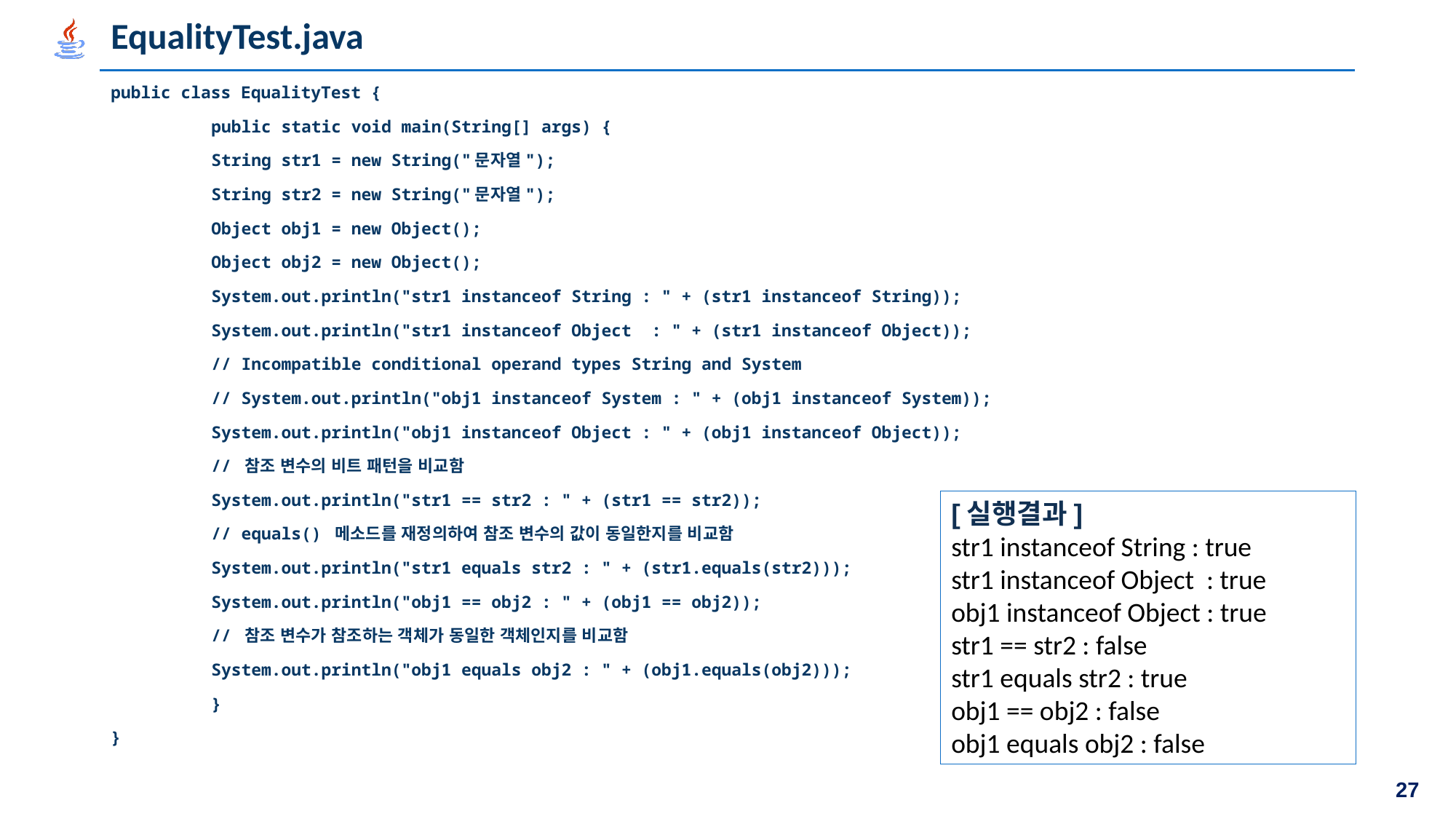

# EqualityTest.java
public class EqualityTest {
	public static void main(String[] args) {
		String str1 = new String("문자열");
		String str2 = new String("문자열");
		Object obj1 = new Object();
		Object obj2 = new Object();
		System.out.println("str1 instanceof String : " + (str1 instanceof String));
		System.out.println("str1 instanceof Object  : " + (str1 instanceof Object));
		// Incompatible conditional operand types String and System
		// System.out.println("obj1 instanceof System : " + (obj1 instanceof System));
		System.out.println("obj1 instanceof Object : " + (obj1 instanceof Object));
		// 참조 변수의 비트 패턴을 비교함
		System.out.println("str1 == str2 : " + (str1 == str2));
		// equals() 메소드를 재정의하여 참조 변수의 값이 동일한지를 비교함
		System.out.println("str1 equals str2 : " + (str1.equals(str2)));
		System.out.println("obj1 == obj2 : " + (obj1 == obj2));
		// 참조 변수가 참조하는 객체가 동일한 객체인지를 비교함
		System.out.println("obj1 equals obj2 : " + (obj1.equals(obj2)));
	}
}
[실행결과]
str1 instanceof String : true
str1 instanceof Object  : true
obj1 instanceof Object : true
str1 == str2 : false
str1 equals str2 : true
obj1 == obj2 : false
obj1 equals obj2 : false
27